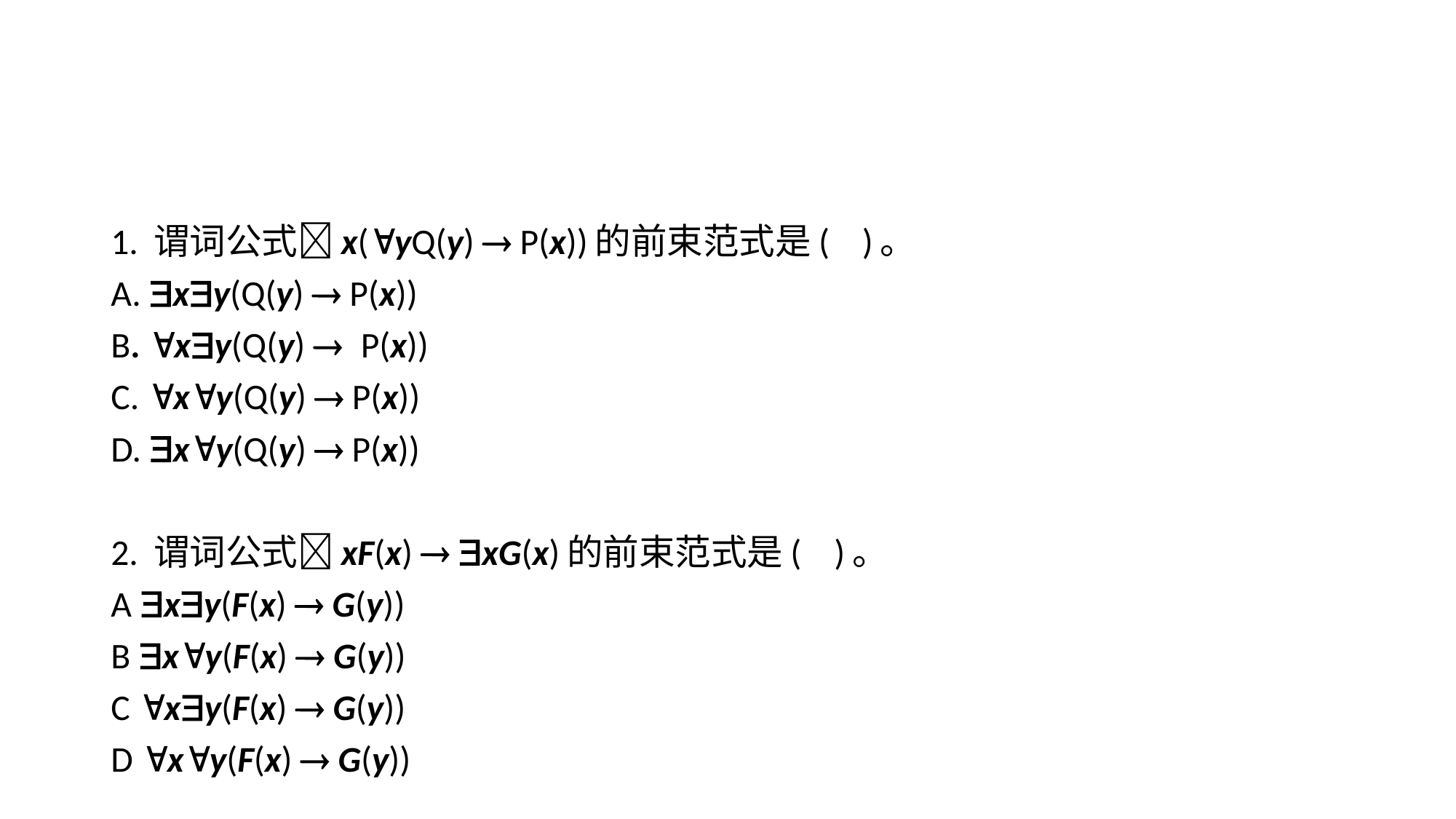

#
1. 谓词公式∀x(∀yQ(y) → P(x))的前束范式是(    )。
A. ∃x∃y(Q(y) → P(x))
B. ∀x∃y(Q(y) → P(x))
C. ∀x∀y(Q(y) → P(x))
D. ∃x∀y(Q(y) → P(x))

2. 谓词公式∃xF(x) → ∃xG(x)的前束范式是(    )。
A ∃x∃y(F(x) → G(y))
B ∃x∀y(F(x) → G(y))
C ∀x∃y(F(x) → G(y))
D ∀x∀y(F(x) → G(y))